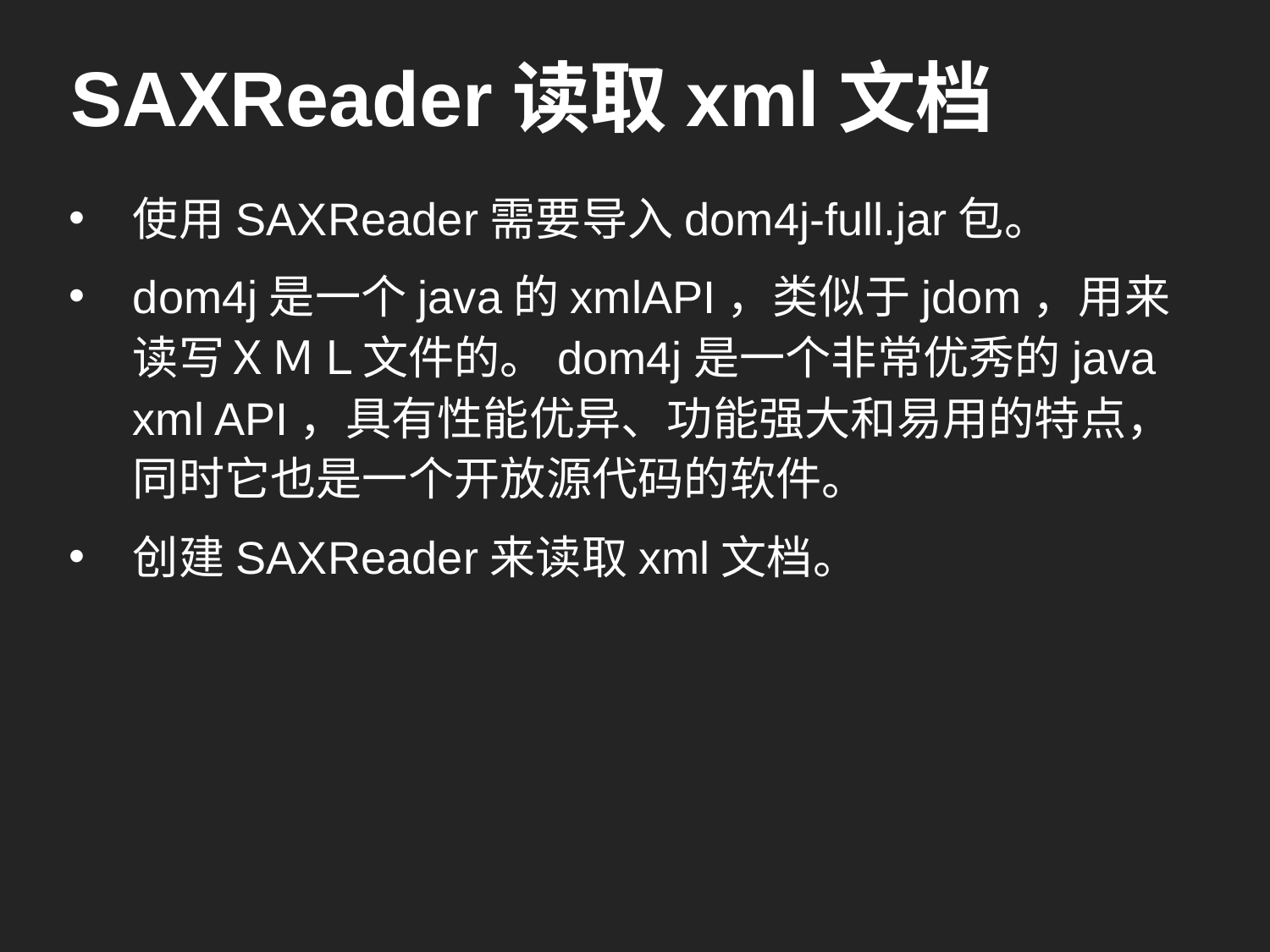

# SAXReader读取xml文档
使用SAXReader需要导入dom4j-full.jar包。
dom4j是一个java的xmlAPI，类似于jdom，用来读写ＸＭＬ文件的。dom4j是一个非常优秀的java xml API，具有性能优异、功能强大和易用的特点，同时它也是一个开放源代码的软件。
创建SAXReader来读取xml文档。